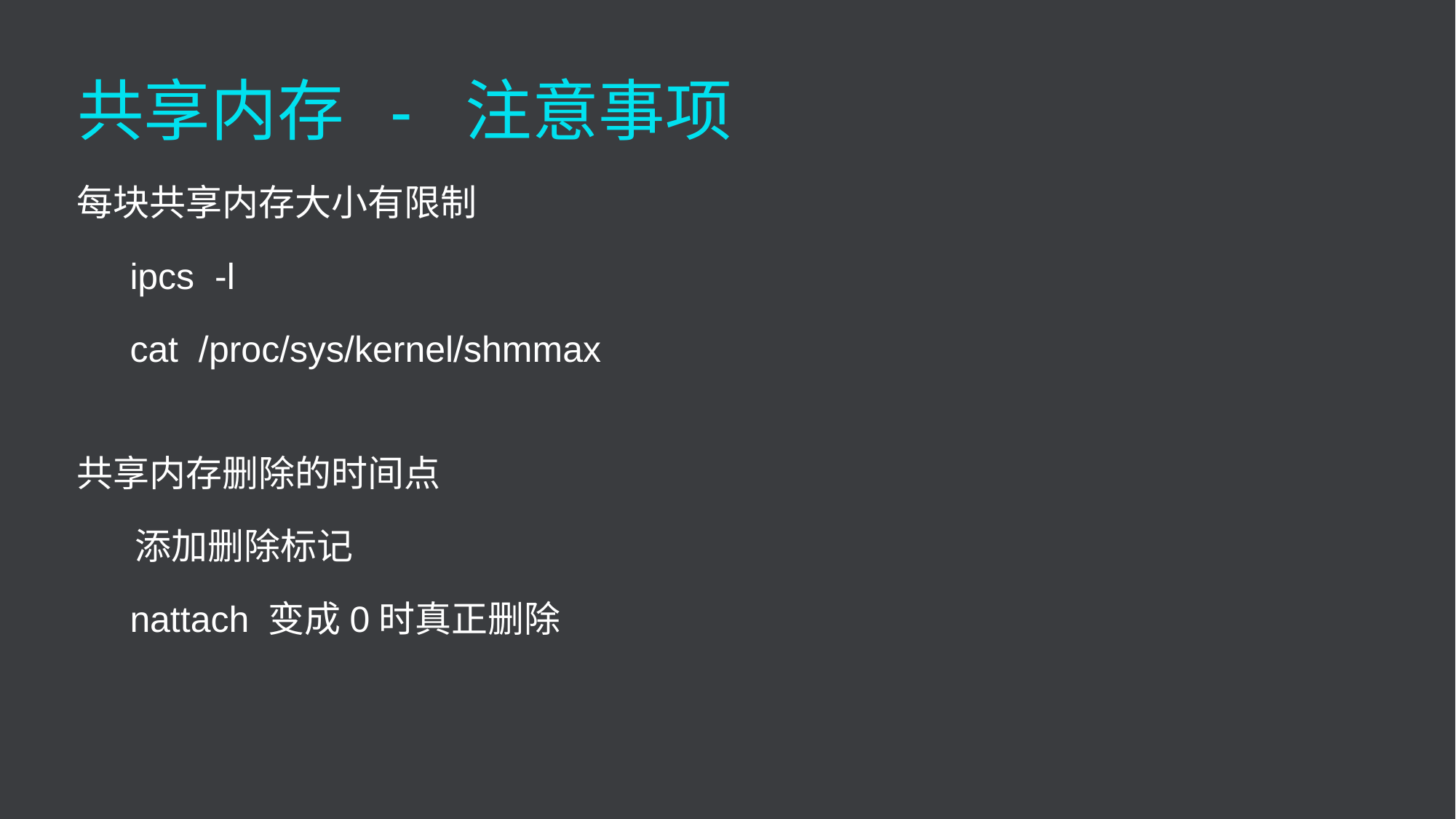

共享内存  -  注意事项
每块共享内存大小有限制
  ipcs  -l
  cat  /proc/sys/kernel/shmmax

共享内存删除的时间点
  添加删除标记
  nattach 变成0时真正删除